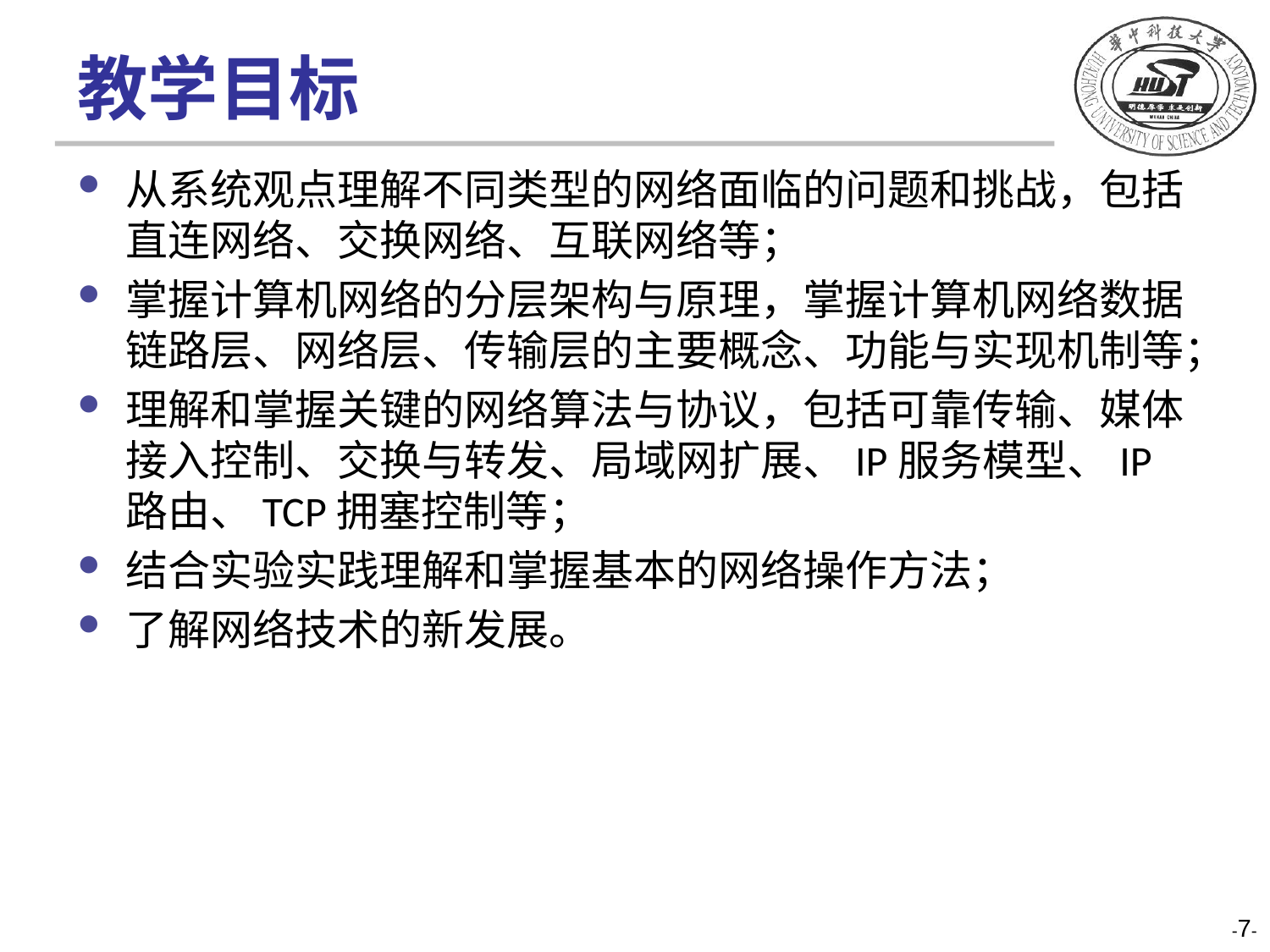

# 教学目标
从系统观点理解不同类型的网络面临的问题和挑战，包括直连网络、交换网络、互联网络等；
掌握计算机网络的分层架构与原理，掌握计算机网络数据链路层、网络层、传输层的主要概念、功能与实现机制等；
理解和掌握关键的网络算法与协议，包括可靠传输、媒体接入控制、交换与转发、局域网扩展、IP服务模型、IP路由、TCP拥塞控制等；
结合实验实践理解和掌握基本的网络操作方法；
了解网络技术的新发展。
-7-